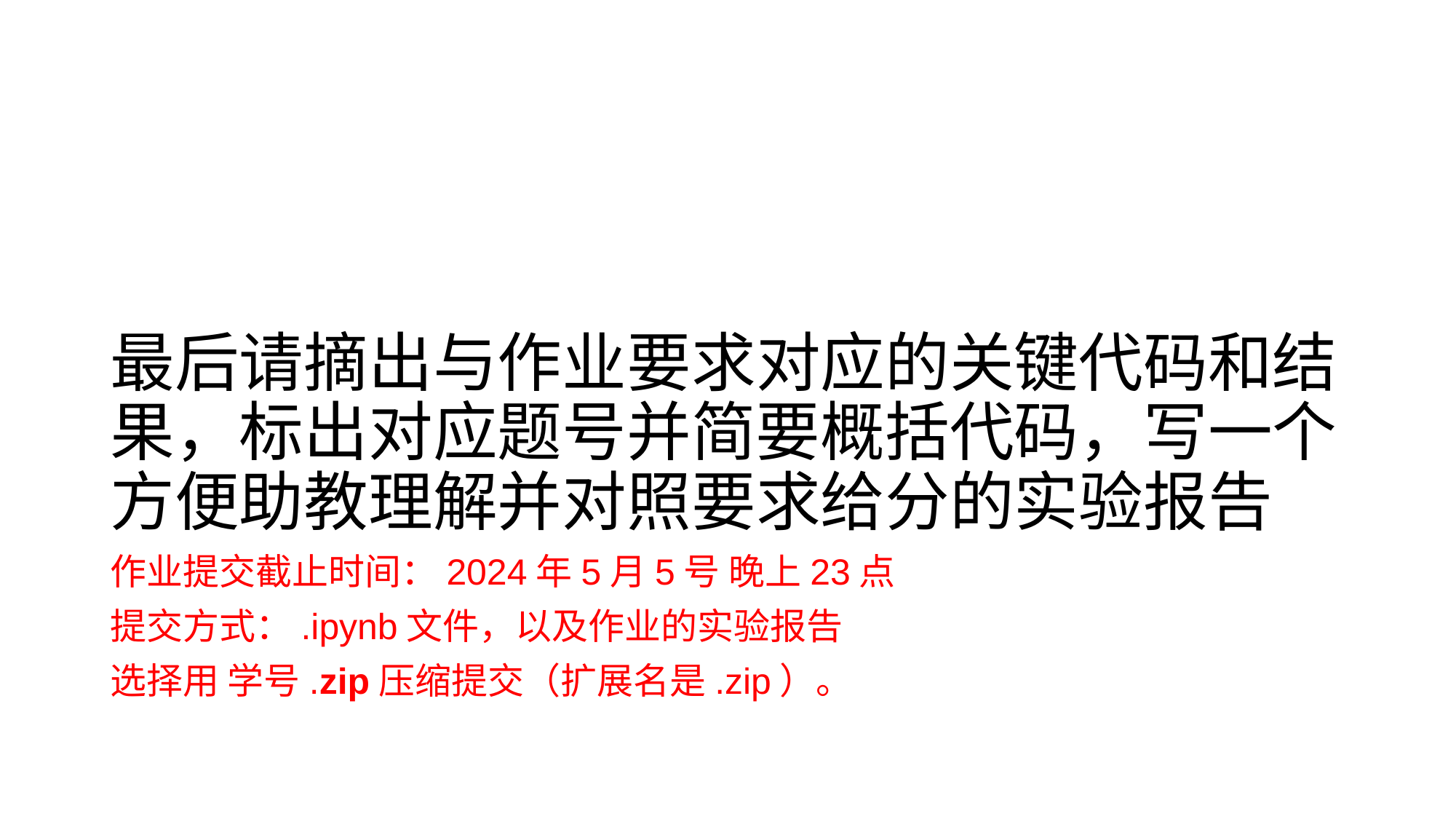

# 最后请摘出与作业要求对应的关键代码和结果，标出对应题号并简要概括代码，写一个方便助教理解并对照要求给分的实验报告
作业提交截止时间：2024年5月5号 晚上23点
提交方式：.ipynb文件，以及作业的实验报告
选择用 学号.zip压缩提交（扩展名是.zip）。